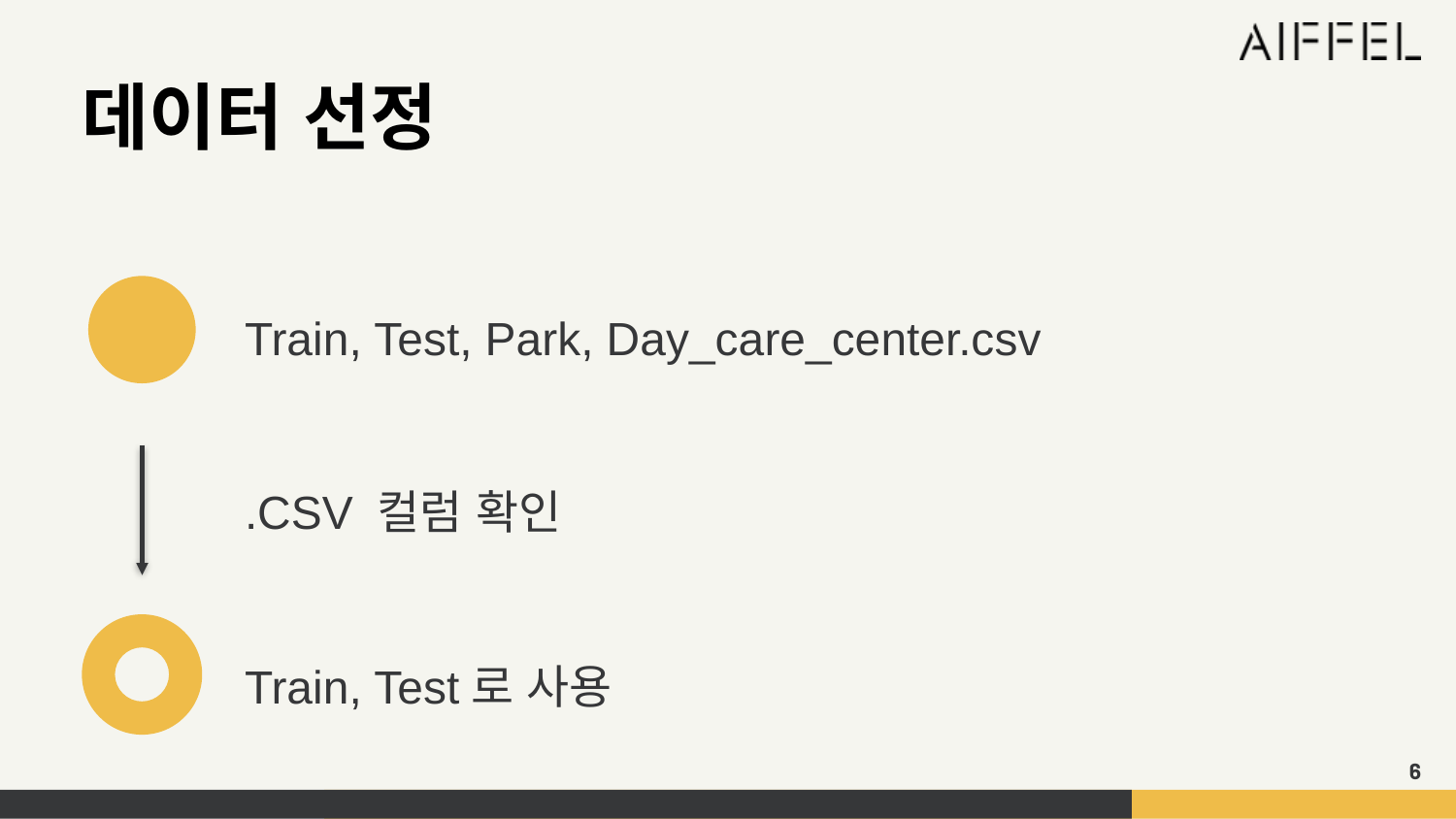

데이터 선정

Train, Test, Park, Day_care_center.csv
.CSV 컬럼 확인

Train, Test로 사용
6